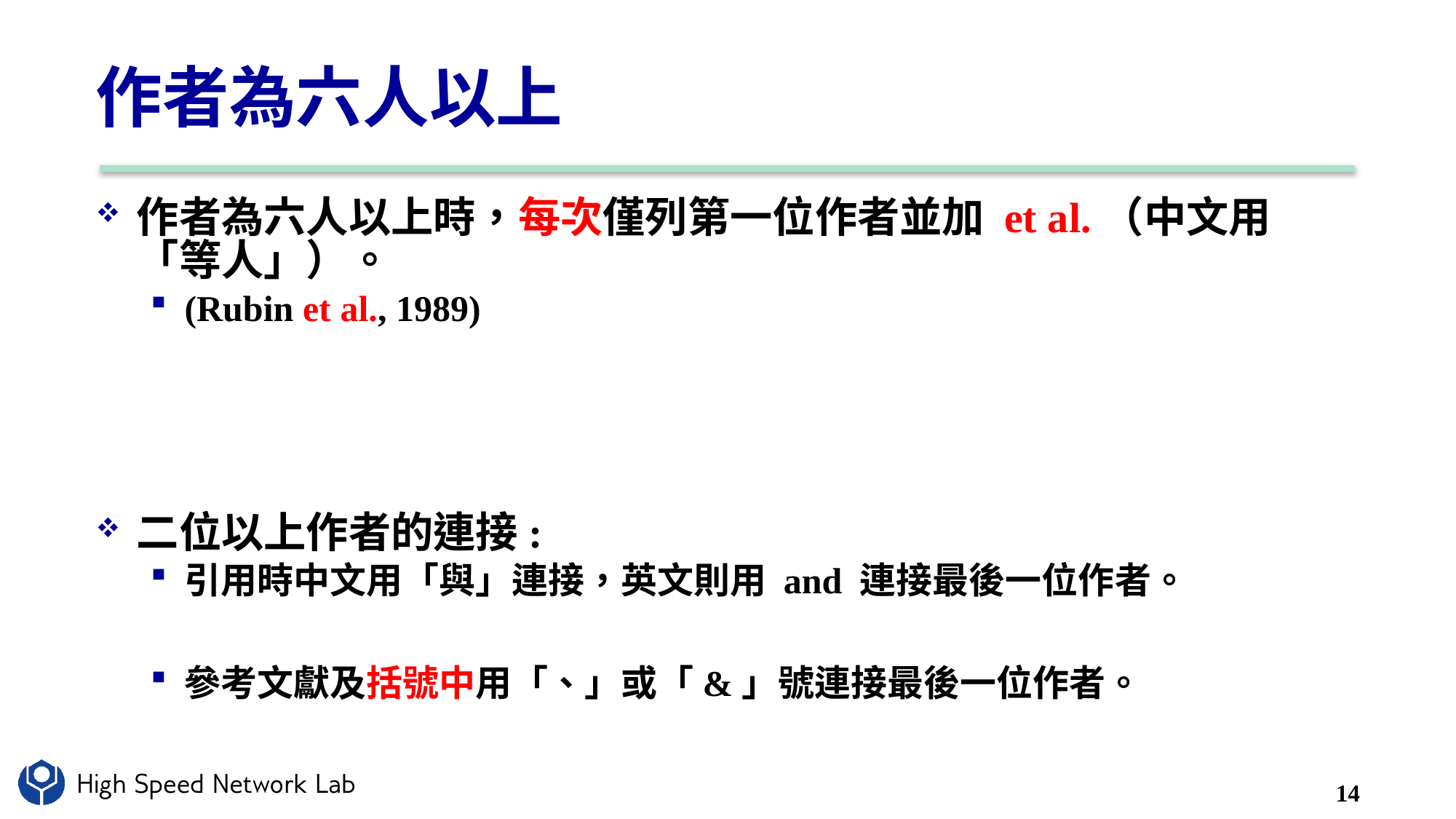

# 作者為六人以上
作者為六人以上時，每次僅列第一位作者並加 et al.（中文用「等人」）。
(Rubin et al., 1989)

二位以上作者的連接:
引用時中文用「與」連接，英文則用 and 連接最後一位作者。

參考文獻及括號中用「、」或「&」號連接最後一位作者。

14